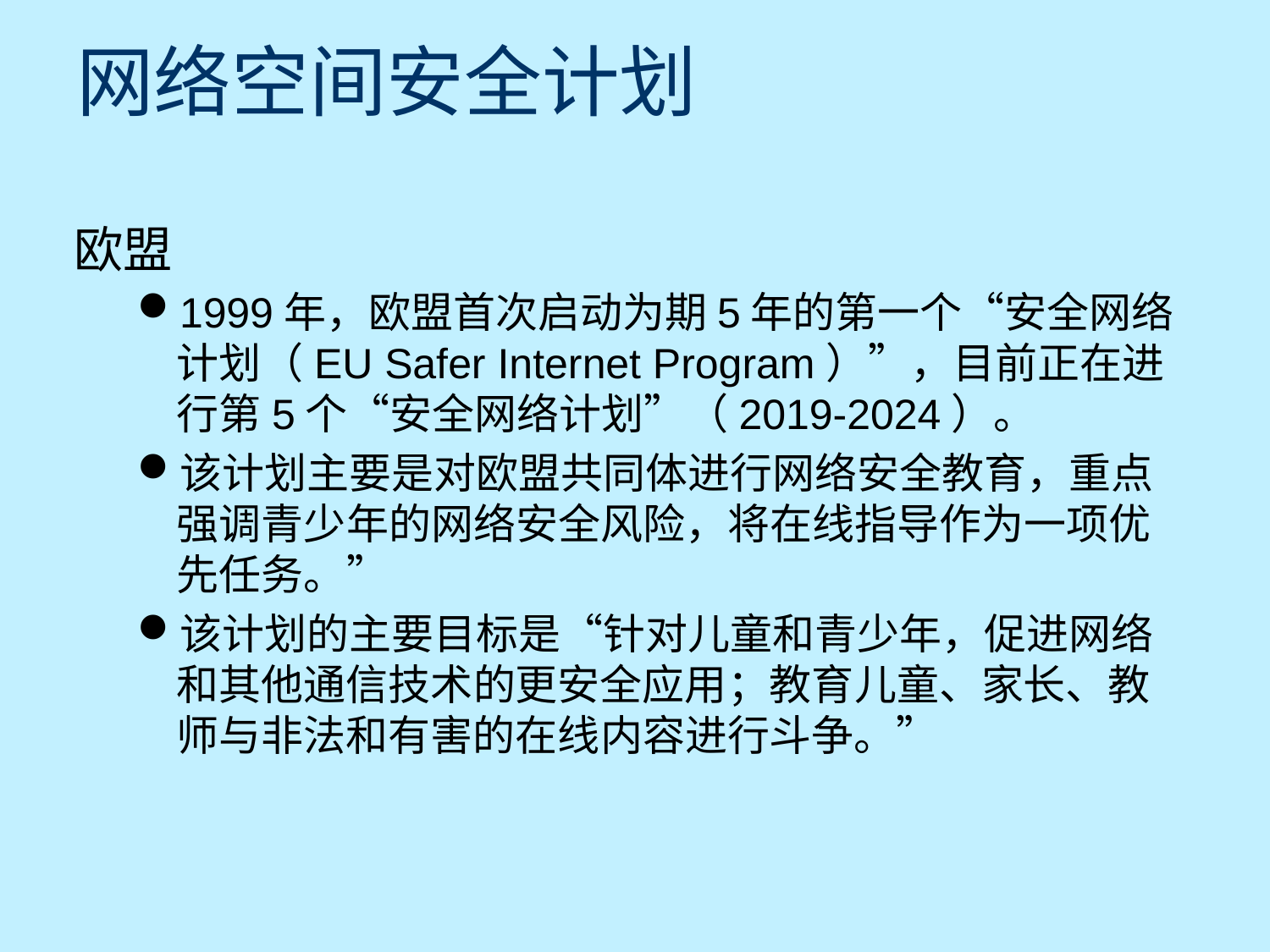

# 网络空间安全计划
欧盟
1999年，欧盟首次启动为期5年的第一个“安全网络计划（EU Safer Internet Program）”，目前正在进行第5个“安全网络计划”（2019-2024）。
该计划主要是对欧盟共同体进行网络安全教育，重点强调青少年的网络安全风险，将在线指导作为一项优先任务。”
该计划的主要目标是“针对儿童和青少年，促进网络和其他通信技术的更安全应用；教育儿童、家长、教师与非法和有害的在线内容进行斗争。”

7